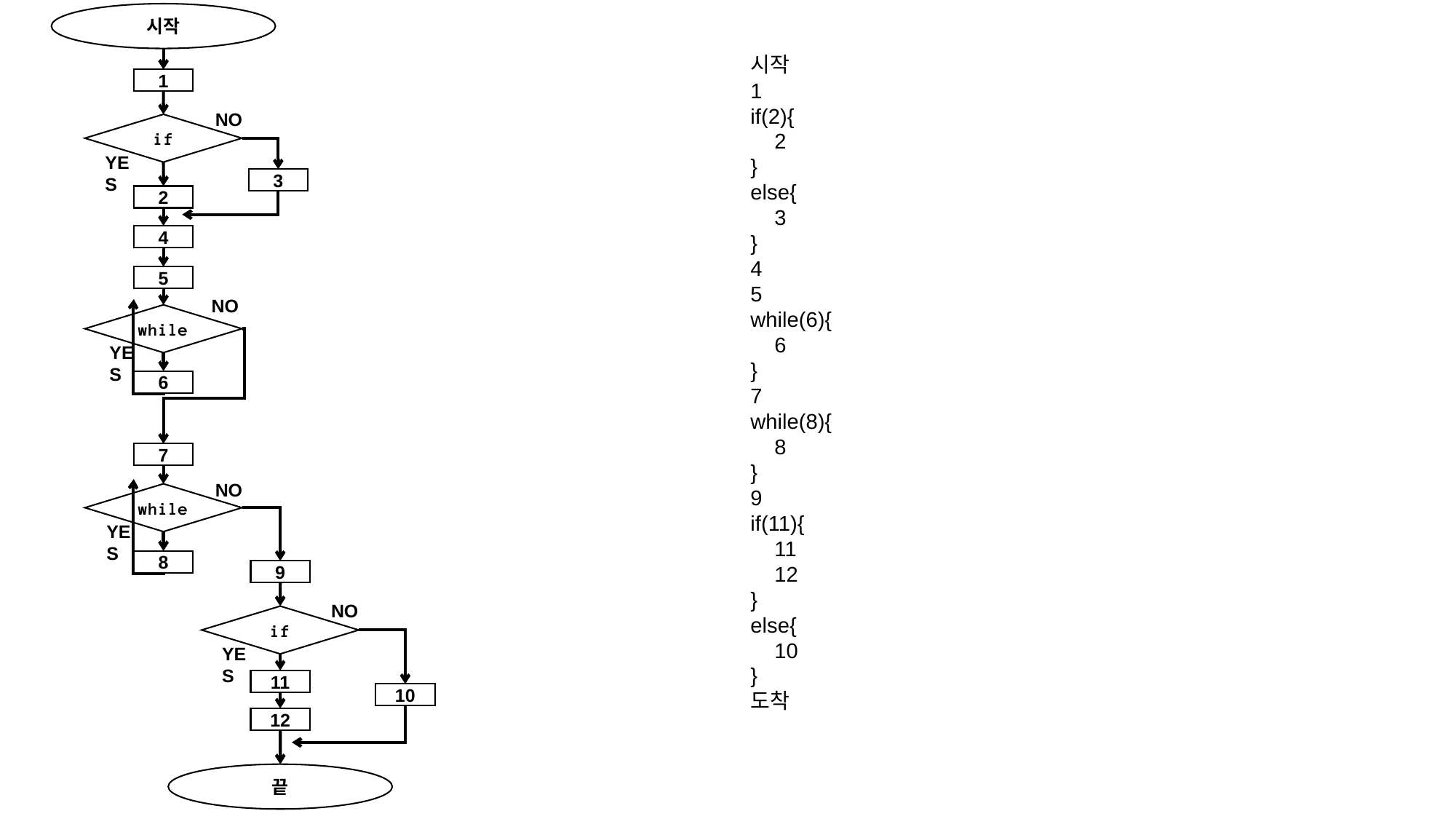

시작
시작
1
if(2){
    2
}
else{
    3
}
4
5
while(6){
    6
}
7
while(8){
    8
}
9
if(11){
    11
    12
}
else{
    10
}
도착
1
NO
if
YES
3
2
4
5
NO
while
YES
6
7
NO
while
YES
8
9
NO
if
YES
11
10
12
끝